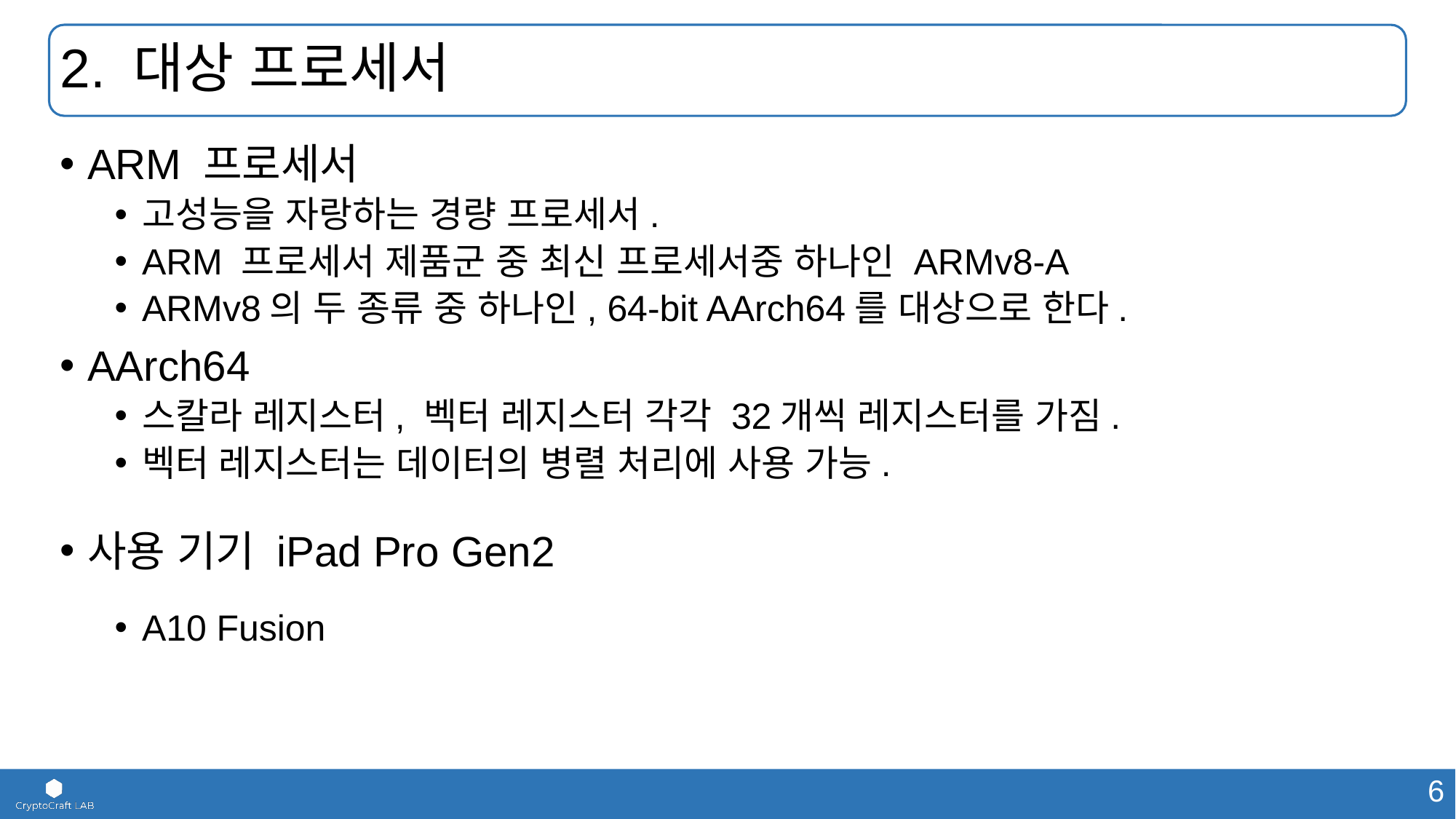

# 2. 대상 프로세서
ARM 프로세서
고성능을 자랑하는 경량 프로세서.
ARM 프로세서 제품군 중 최신 프로세서중 하나인 ARMv8-A
ARMv8의 두 종류 중 하나인, 64-bit AArch64를 대상으로 한다.
AArch64
스칼라 레지스터, 벡터 레지스터 각각 32개씩 레지스터를 가짐.
벡터 레지스터는 데이터의 병렬 처리에 사용 가능.
사용 기기 iPad Pro Gen2
A10 Fusion